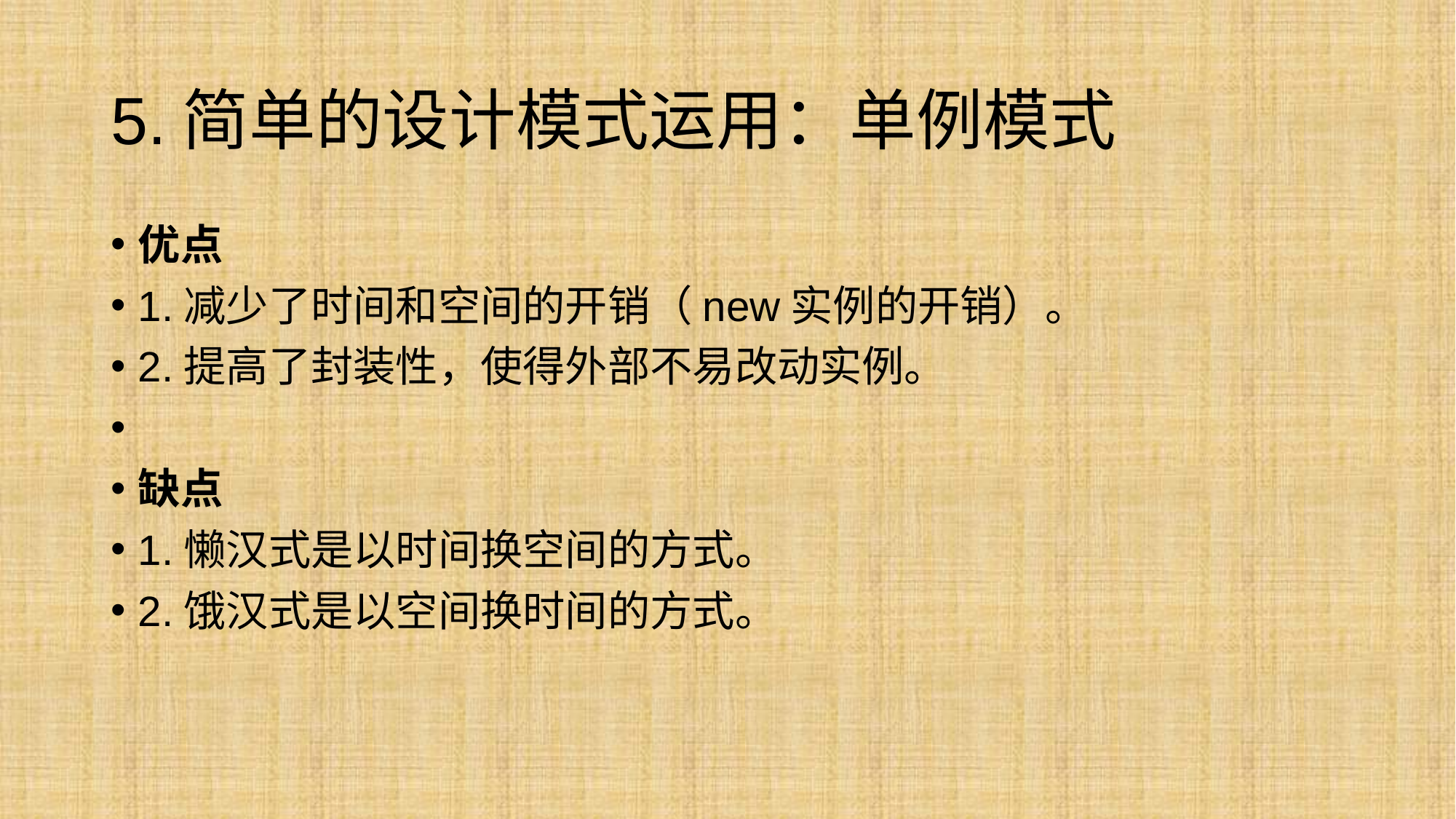

# 5.简单的设计模式运用：单例模式
优点
1.减少了时间和空间的开销（new实例的开销）。
2.提高了封装性，使得外部不易改动实例。

缺点
1.懒汉式是以时间换空间的方式。
2.饿汉式是以空间换时间的方式。